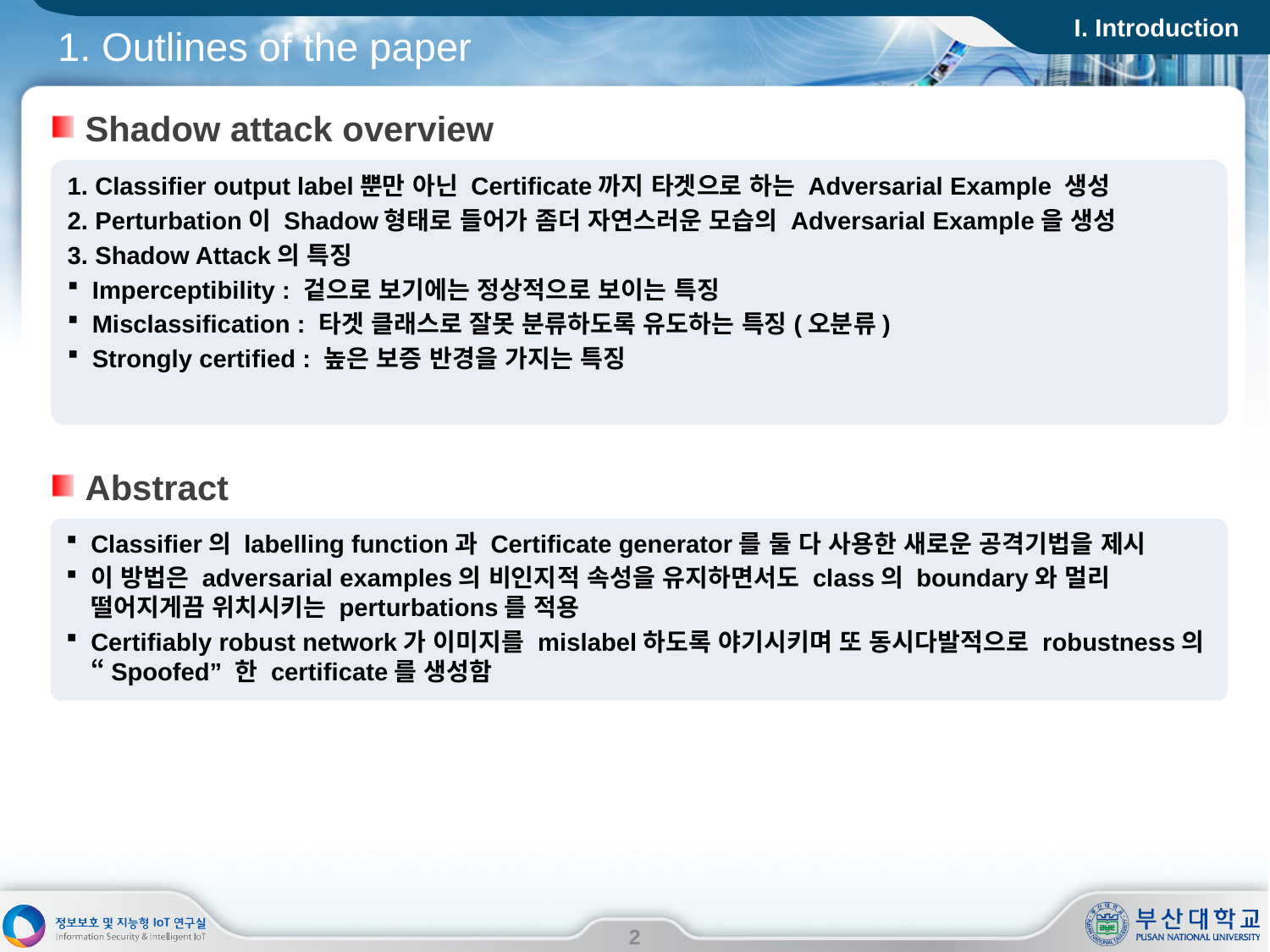

tonton
I. Introduction
# 1. Outlines of the paper
 Shadow attack overview
1. Classifier output label뿐만 아닌 Certificate까지 타겟으로 하는 Adversarial Example 생성
2. Perturbation이 Shadow형태로 들어가 좀더 자연스러운 모습의 Adversarial Example을 생성
3. Shadow Attack의 특징
Imperceptibility : 겉으로 보기에는 정상적으로 보이는 특징
Misclassification : 타겟 클래스로 잘못 분류하도록 유도하는 특징(오분류)
Strongly certified : 높은 보증 반경을 가지는 특징

 Abstract
Classifier의 labelling function과 Certificate generator를 둘 다 사용한 새로운 공격기법을 제시
이 방법은 adversarial examples의 비인지적 속성을 유지하면서도 class의 boundary와 멀리 떨어지게끔 위치시키는 perturbations를 적용
Certifiably robust network가 이미지를 mislabel하도록 야기시키며 또 동시다발적으로 robustness의 “Spoofed” 한 certificate를 생성함

2